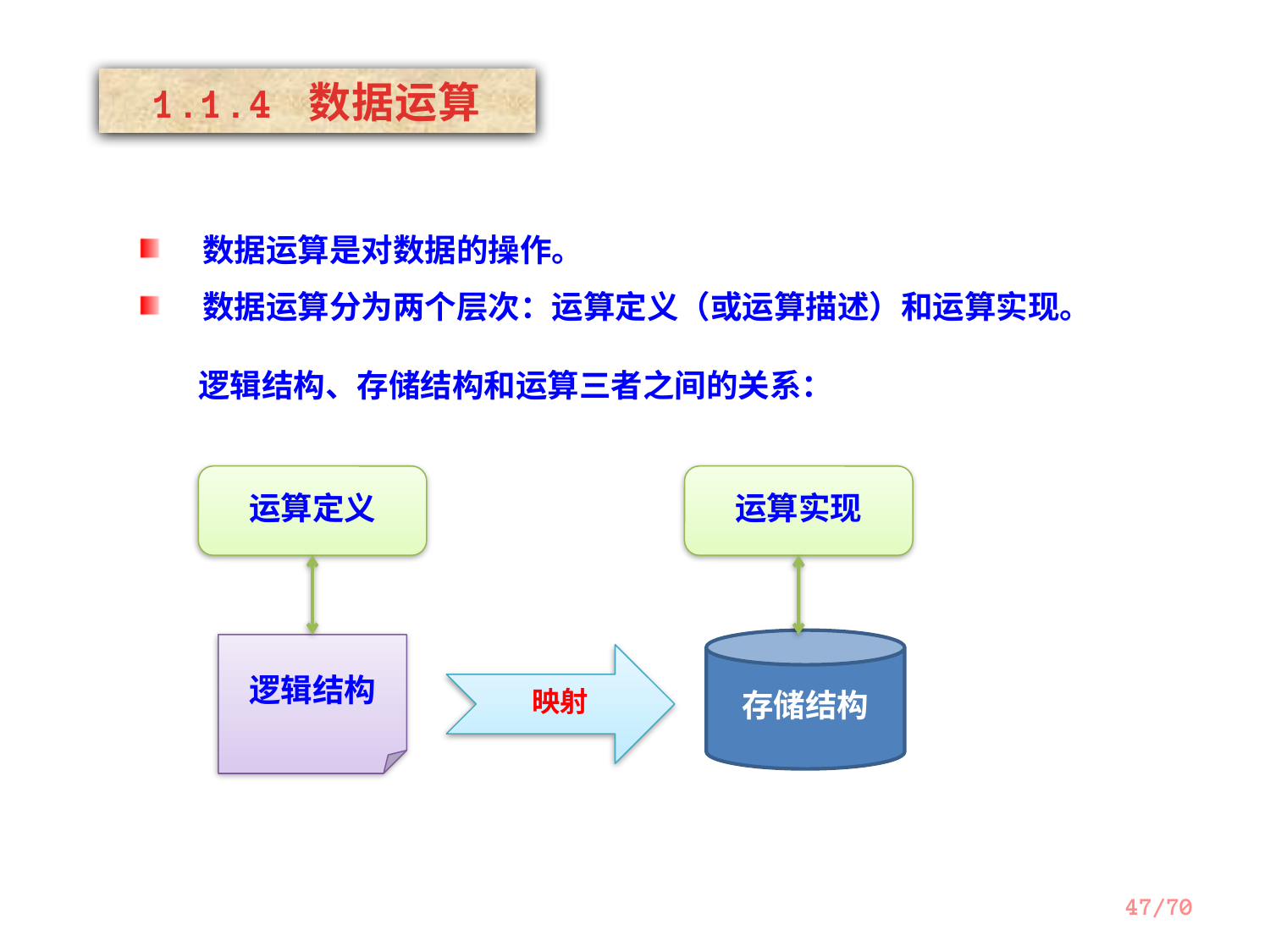

1.1.4 数据运算
数据运算是对数据的操作。
数据运算分为两个层次：运算定义（或运算描述）和运算实现。
逻辑结构、存储结构和运算三者之间的关系：
运算定义
运算实现
存储结构
逻辑结构
映射
47/70